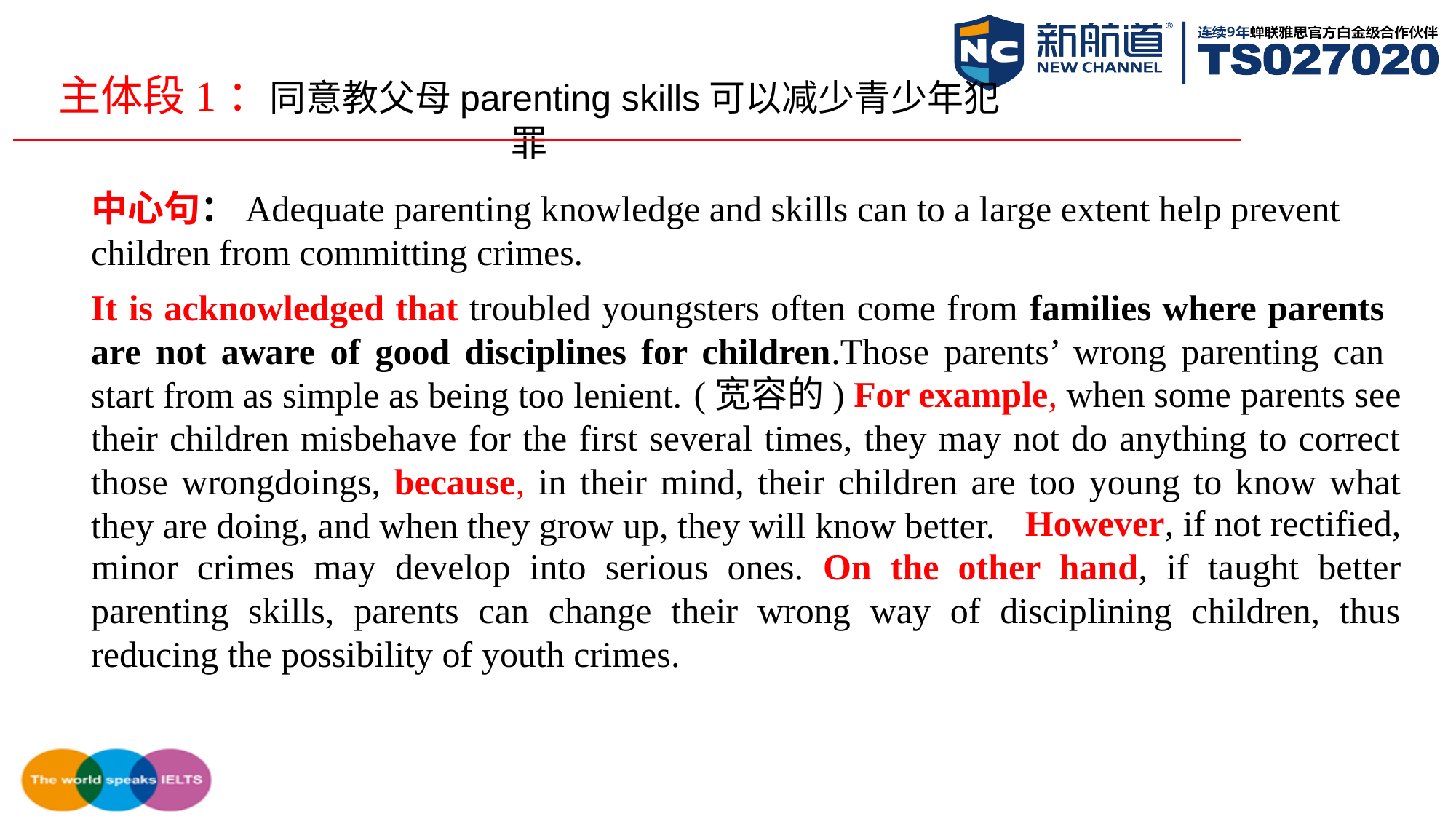

主体段1：同意教父母parenting skills可以减少青少年犯罪

中心句：Adequate parenting knowledge and skills can to a large extent help prevent children from committing crimes.
It is acknowledged that troubled youngsters often come from families where parents are not aware of good disciplines for children.Those parents’ wrong parenting can start from as simple as being too lenient.
                                                                  (宽容的) For example, when some parents see their children misbehave for the first several times, they may not do anything to correct those wrongdoings, because, in their mind, their children are too young to know what they are doing, and when they grow up, they will know better.
                                                                                                     However, if not rectified, minor crimes may develop into serious ones. On the other hand, if taught better parenting skills, parents can change their wrong way of disciplining children, thus reducing the possibility of youth crimes.